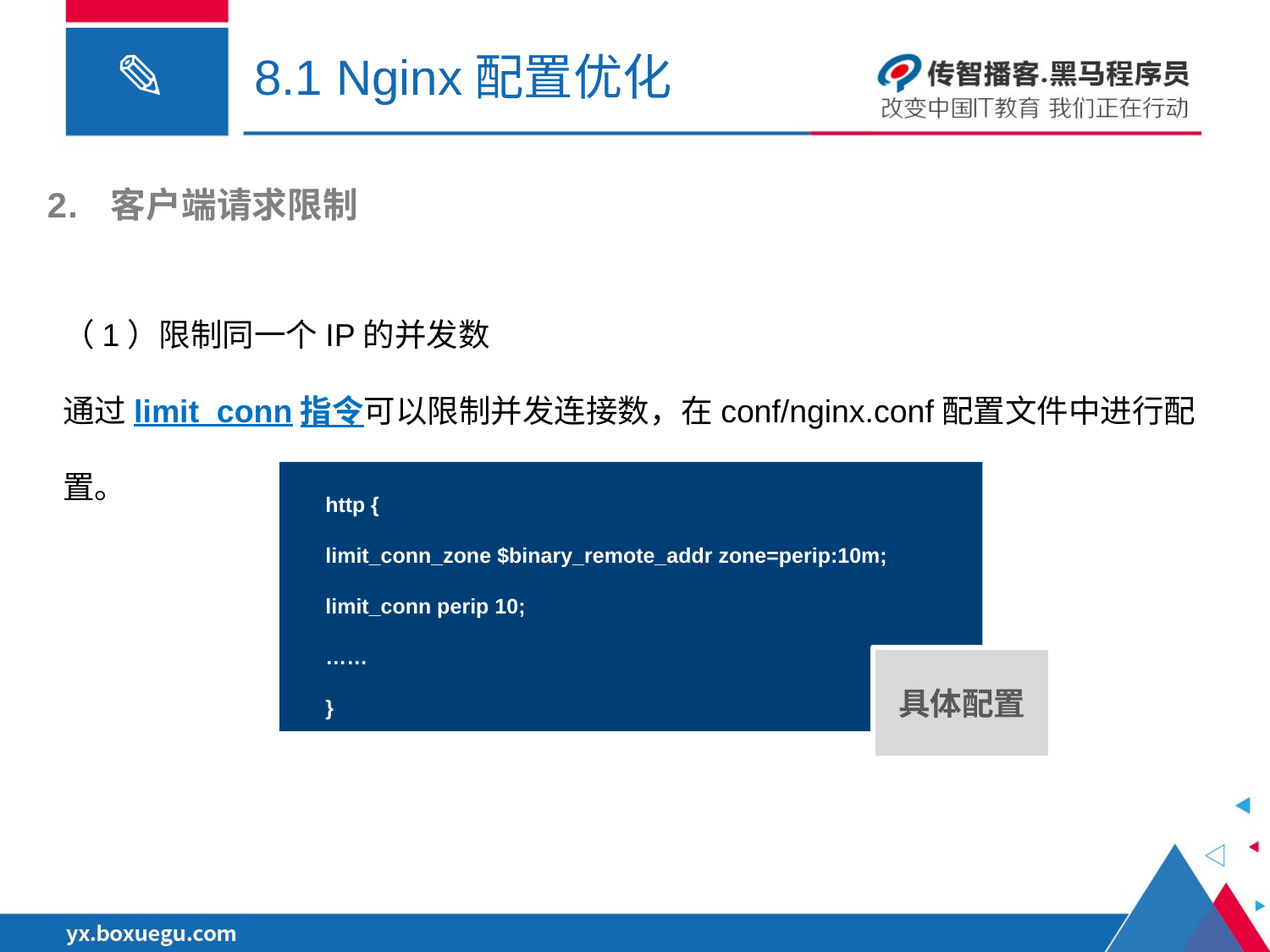

# 8.1 Nginx配置优化
客户端请求限制
（1）限制同一个IP的并发数
通过limit_conn指令可以限制并发连接数，在conf/nginx.conf配置文件中进行配置。
http {
limit_conn_zone $binary_remote_addr zone=perip:10m;
limit_conn perip 10;
……
}

具体配置